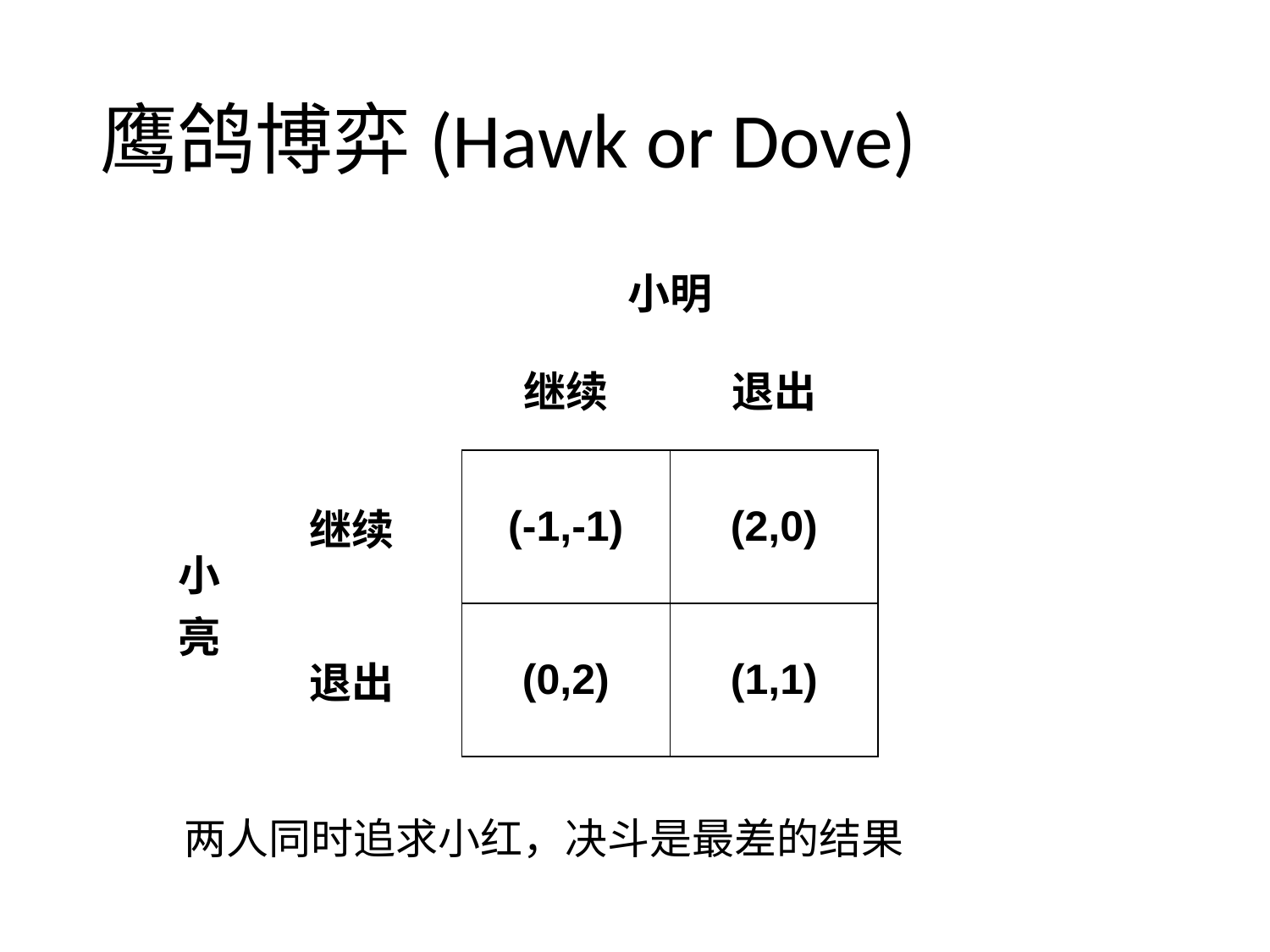

鹰鸽博弈(Hawk or Dove)
|  |  | 小明 |  |
| --- | --- | --- | --- |
|  |  | 继续 | 退出 |
| 小亮 | 继续 | (-1,-1) | (2,0) |
|  | 退出 | (0,2) | (1,1) |

两人同时追求小红，决斗是最差的结果